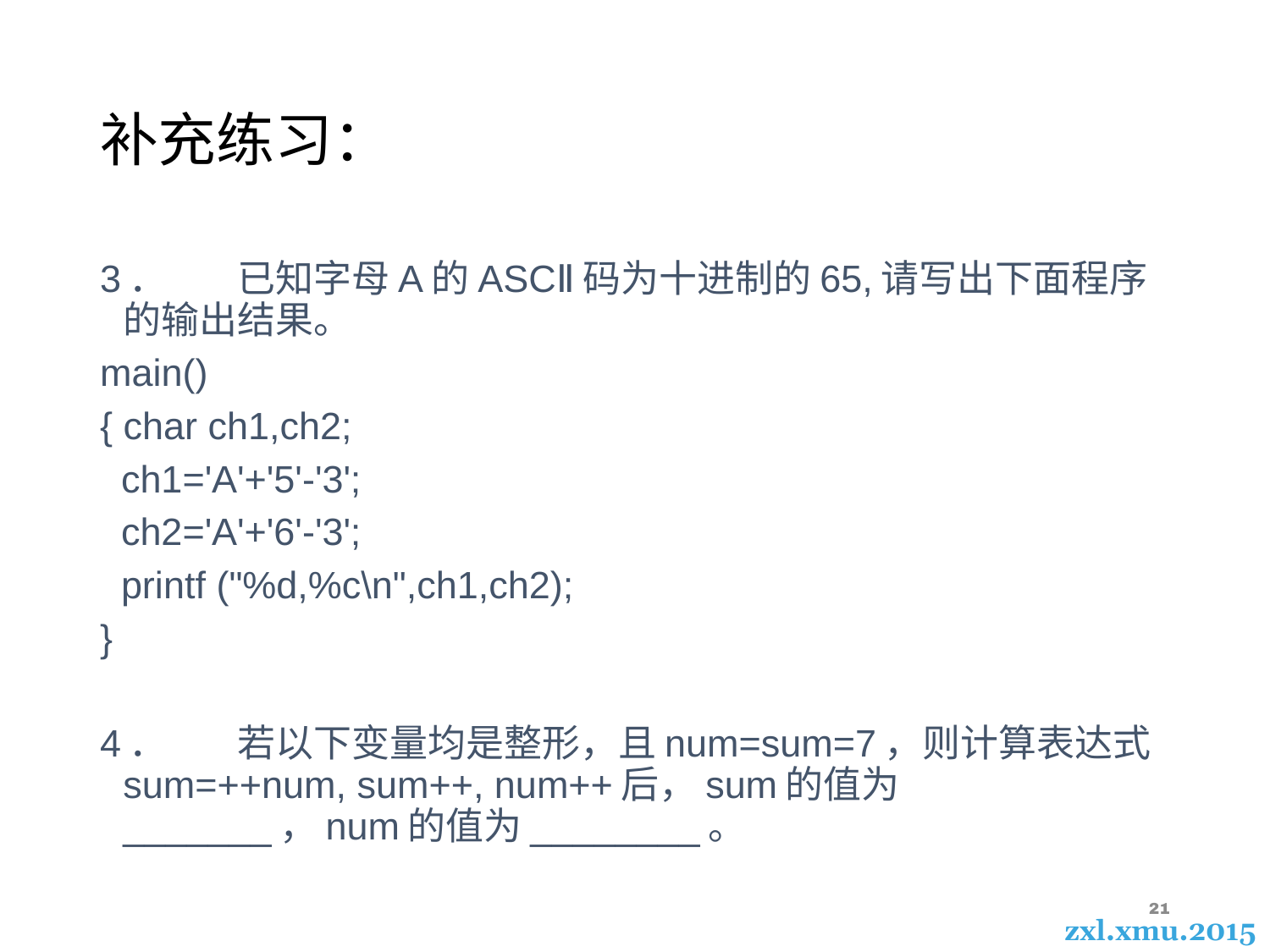

# 补充练习：
3．	已知字母A的ASCⅡ码为十进制的65,请写出下面程序的输出结果。
main()
{ char ch1,ch2;
  ch1='A'+'5'-'3';
  ch2='A'+'6'-'3';
  printf ("%d,%c\n",ch1,ch2);
}

4．	若以下变量均是整形，且num=sum=7，则计算表达式sum=++num, sum++, num++后，sum的值为_______，num的值为________。
21